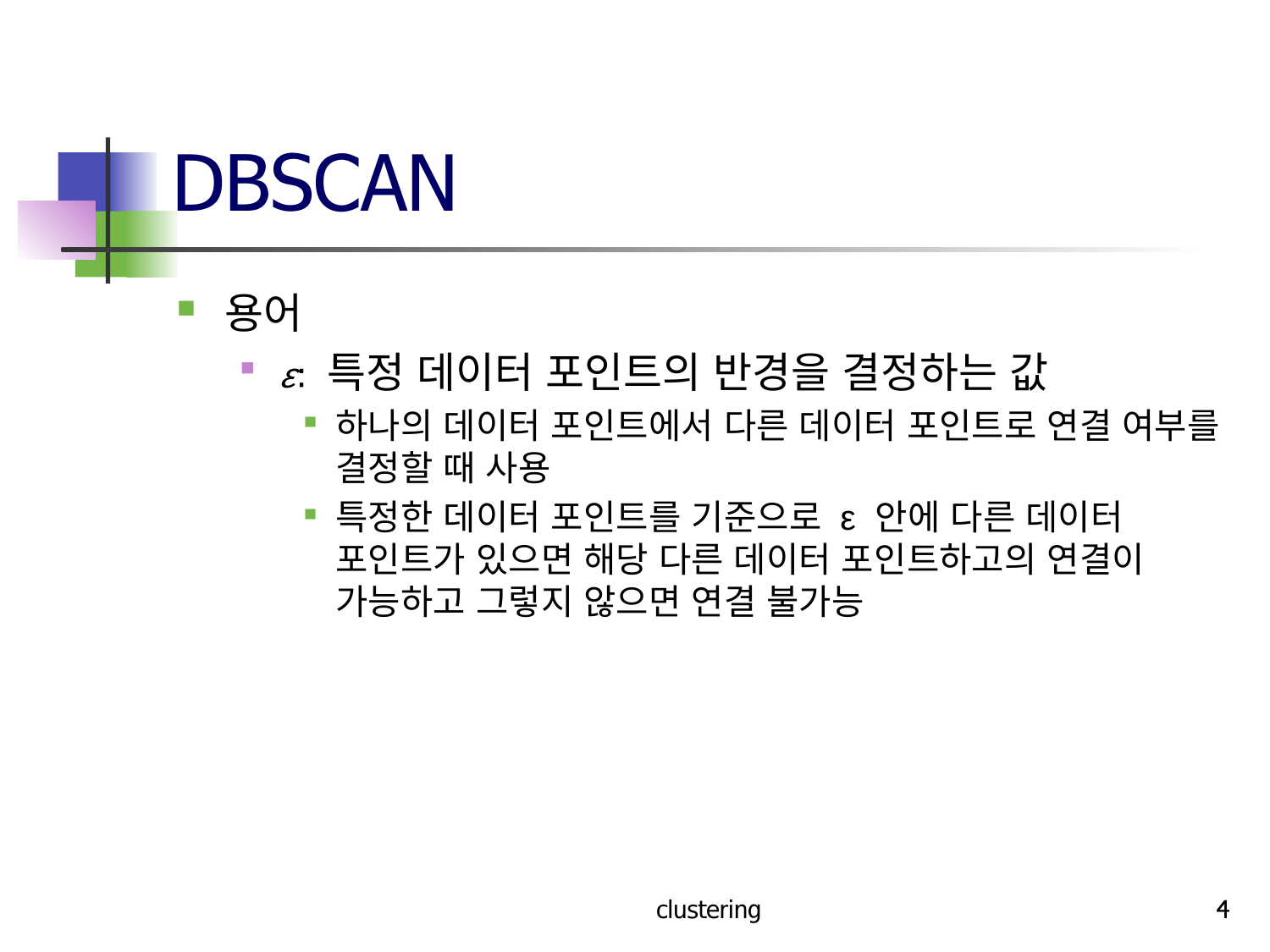

# DBSCAN
용어
ε: 특정 데이터 포인트의 반경을 결정하는 값
하나의 데이터 포인트에서 다른 데이터 포인트로 연결 여부를 결정할 때 사용
특정한 데이터 포인트를 기준으로 ε 안에 다른 데이터 포인트가 있으면 해당 다른 데이터 포인트하고의 연결이 가능하고 그렇지 않으면 연결 불가능
clustering
4